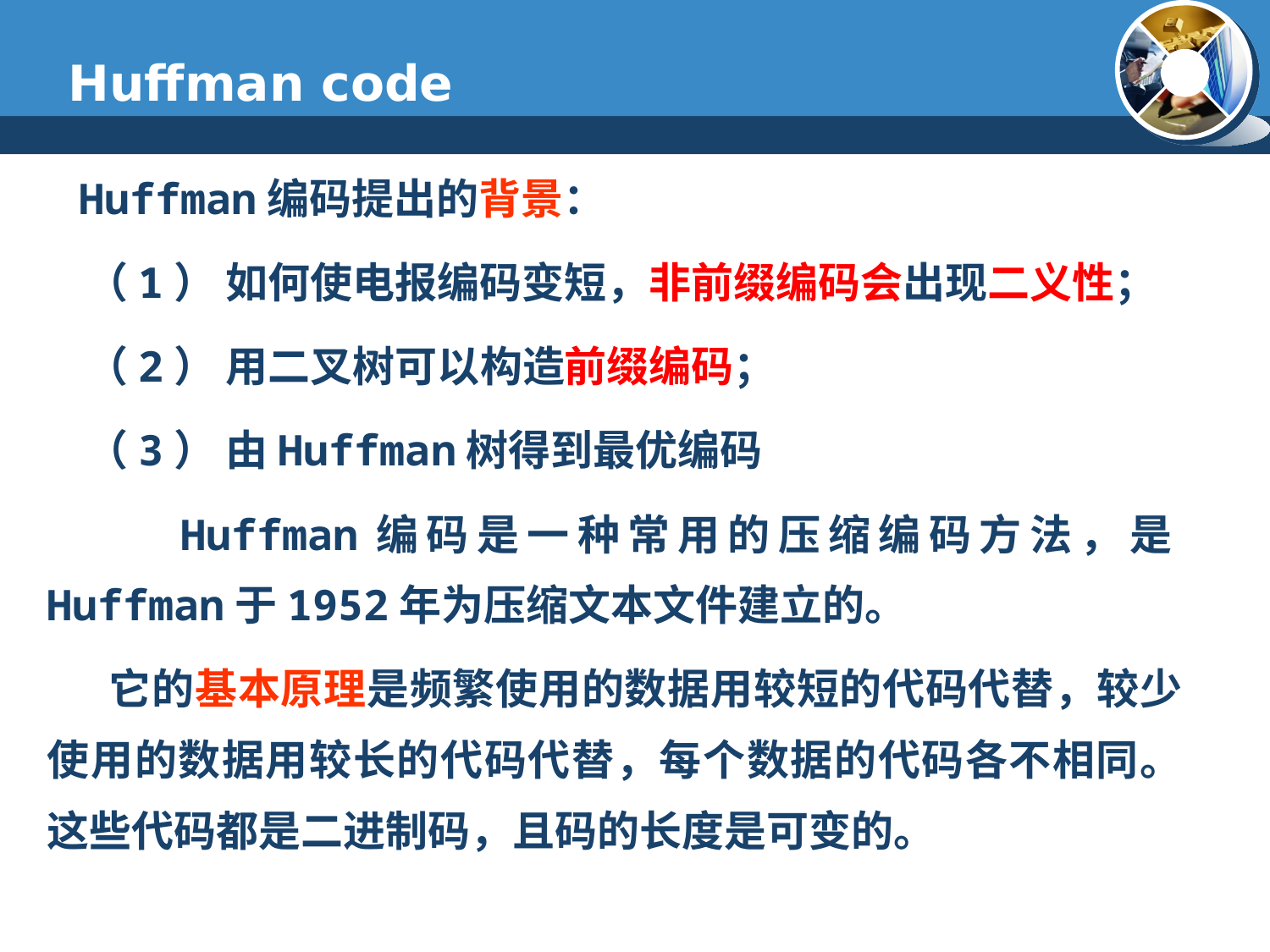

Huffman code
   Huffman编码提出的背景：
   （1） 如何使电报编码变短，非前缀编码会出现二义性；
   （2） 用二叉树可以构造前缀编码；
   （3） 由Huffman树得到最优编码
    Huffman编码是一种常用的压缩编码方法，是Huffman于1952年为压缩文本文件建立的。
     它的基本原理是频繁使用的数据用较短的代码代替，较少使用的数据用较长的代码代替，每个数据的代码各不相同。这些代码都是二进制码，且码的长度是可变的。